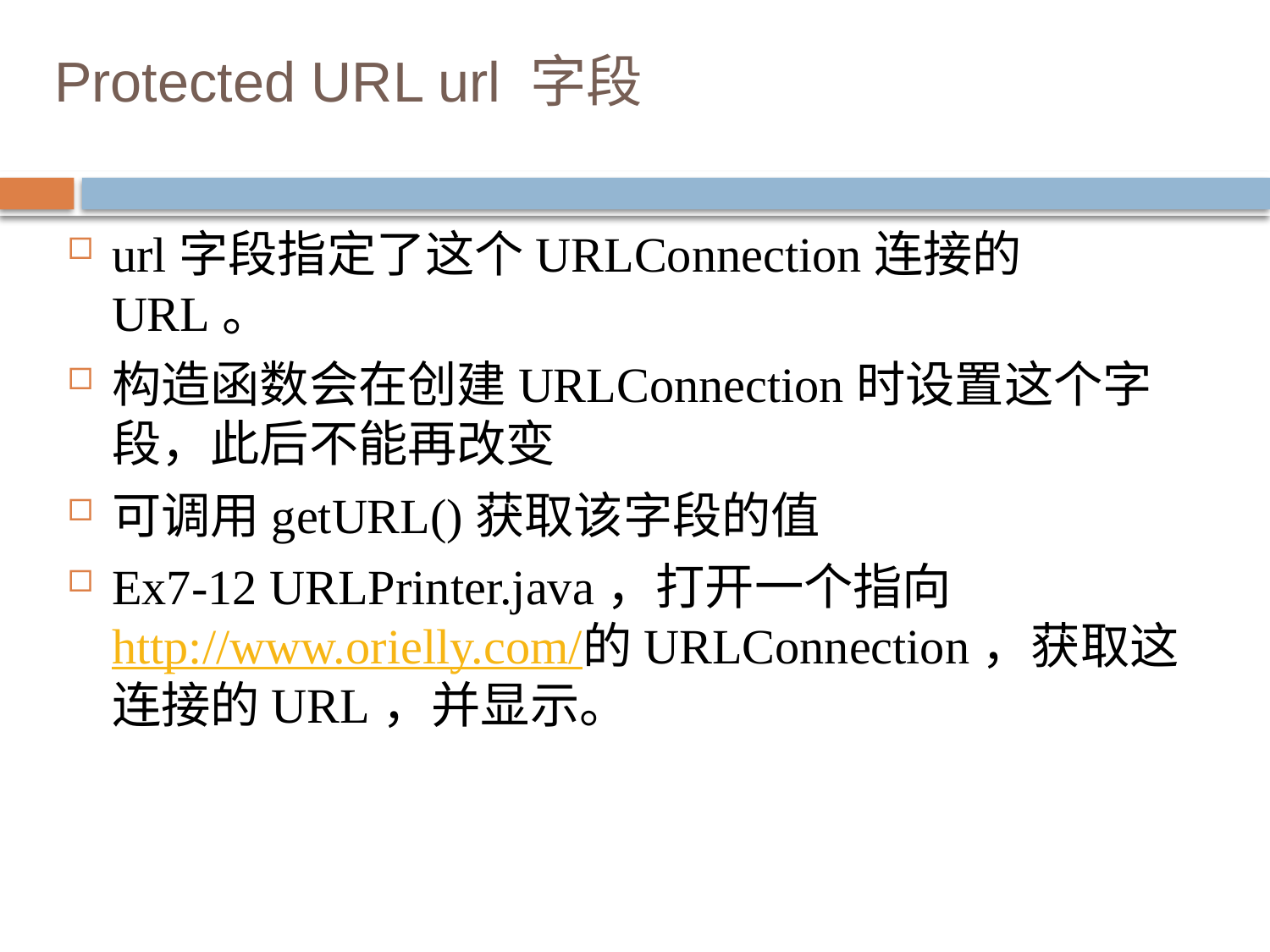

# Protected URL url 字段
url字段指定了这个URLConnection连接的URL。
构造函数会在创建URLConnection时设置这个字段，此后不能再改变
可调用getURL()获取该字段的值
Ex7-12 URLPrinter.java，打开一个指向http://www.orielly.com/的URLConnection，获取这连接的URL，并显示。